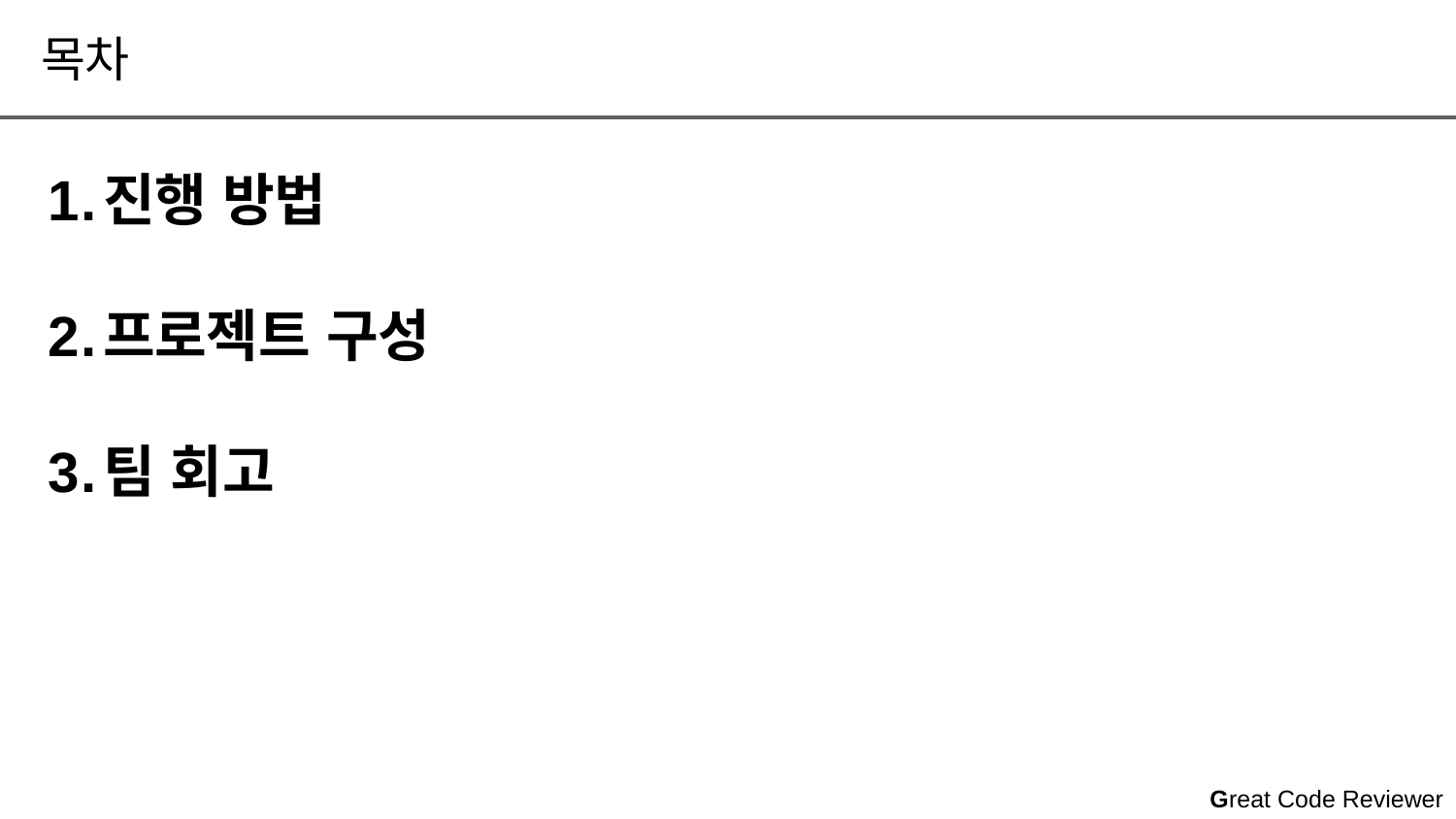

목차
진행 방법

프로젝트 구성

팀 회고
Great Code Reviewer